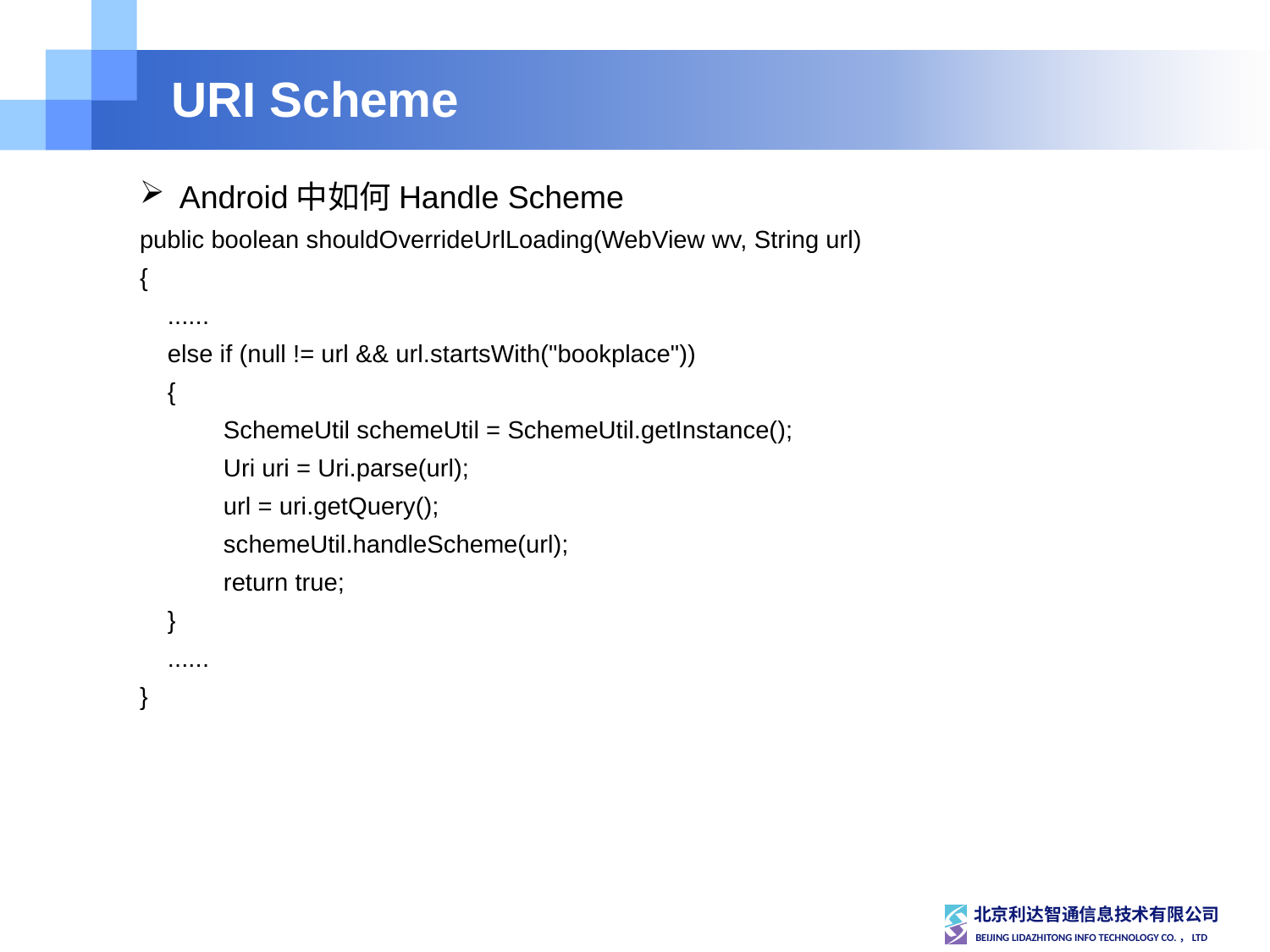

# URI Scheme
Android中如何Handle Scheme
public boolean shouldOverrideUrlLoading(WebView wv, String url)
{
    ......
    else if (null != url && url.startsWith("bookplace"))
    {
            SchemeUtil schemeUtil = SchemeUtil.getInstance();
            Uri uri = Uri.parse(url);
            url = uri.getQuery();
            schemeUtil.handleScheme(url);
            return true;
    }
    ......
}